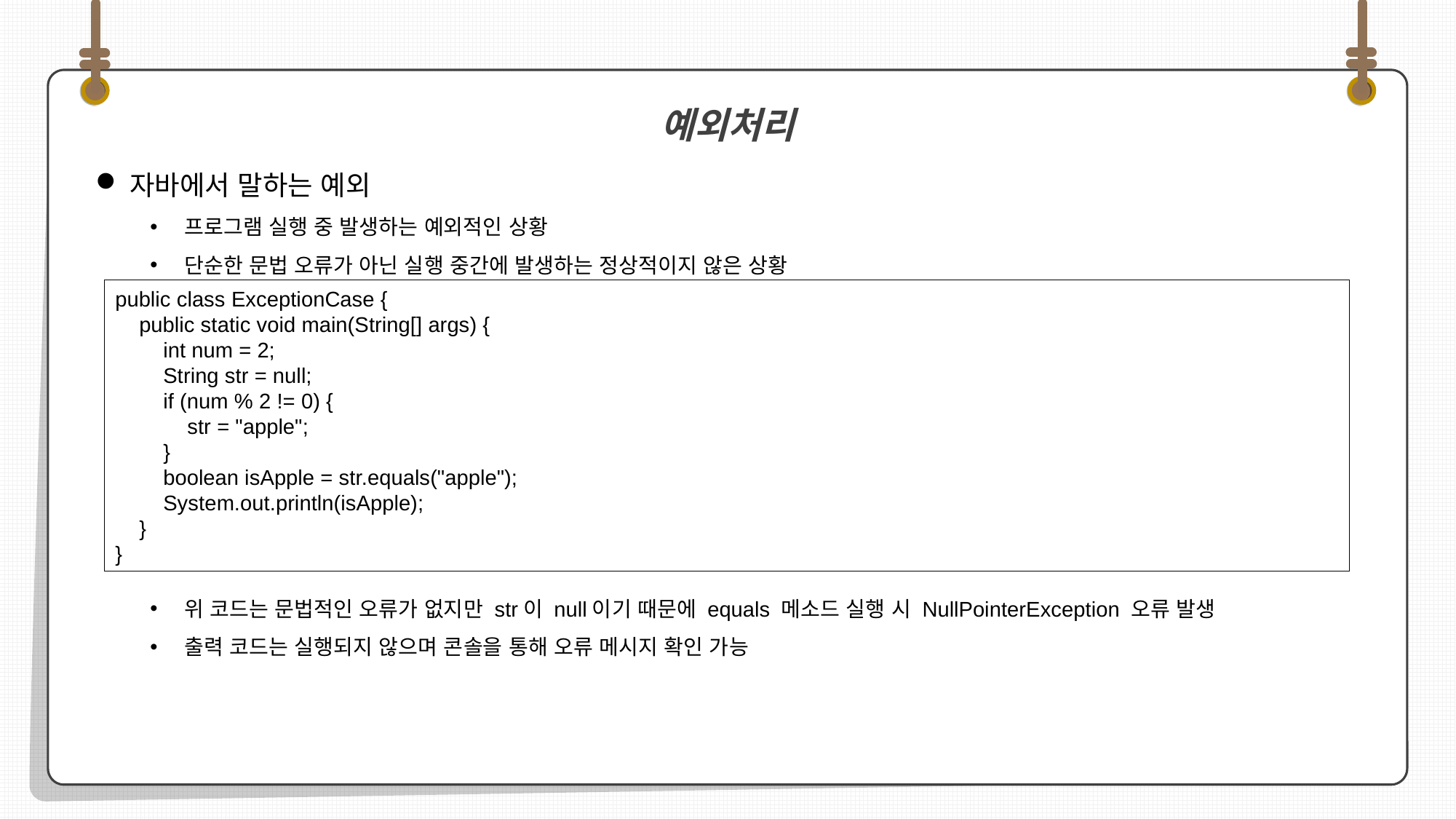

자바에서 말하는 예외
프로그램 실행 중 발생하는 예외적인 상황
단순한 문법 오류가 아닌 실행 중간에 발생하는 정상적이지 않은 상황

위 코드는 문법적인 오류가 없지만 str이 null이기 때문에 equals 메소드 실행 시 NullPointerException 오류 발생
출력 코드는 실행되지 않으며 콘솔을 통해 오류 메시지 확인 가능
예외처리

public class ExceptionCase {
    public static void main(String[] args) {
        int num = 2;
        String str = null;
        if (num % 2 != 0) {
            str = "apple";
        }
        boolean isApple = str.equals("apple");
        System.out.println(isApple);
    }
}